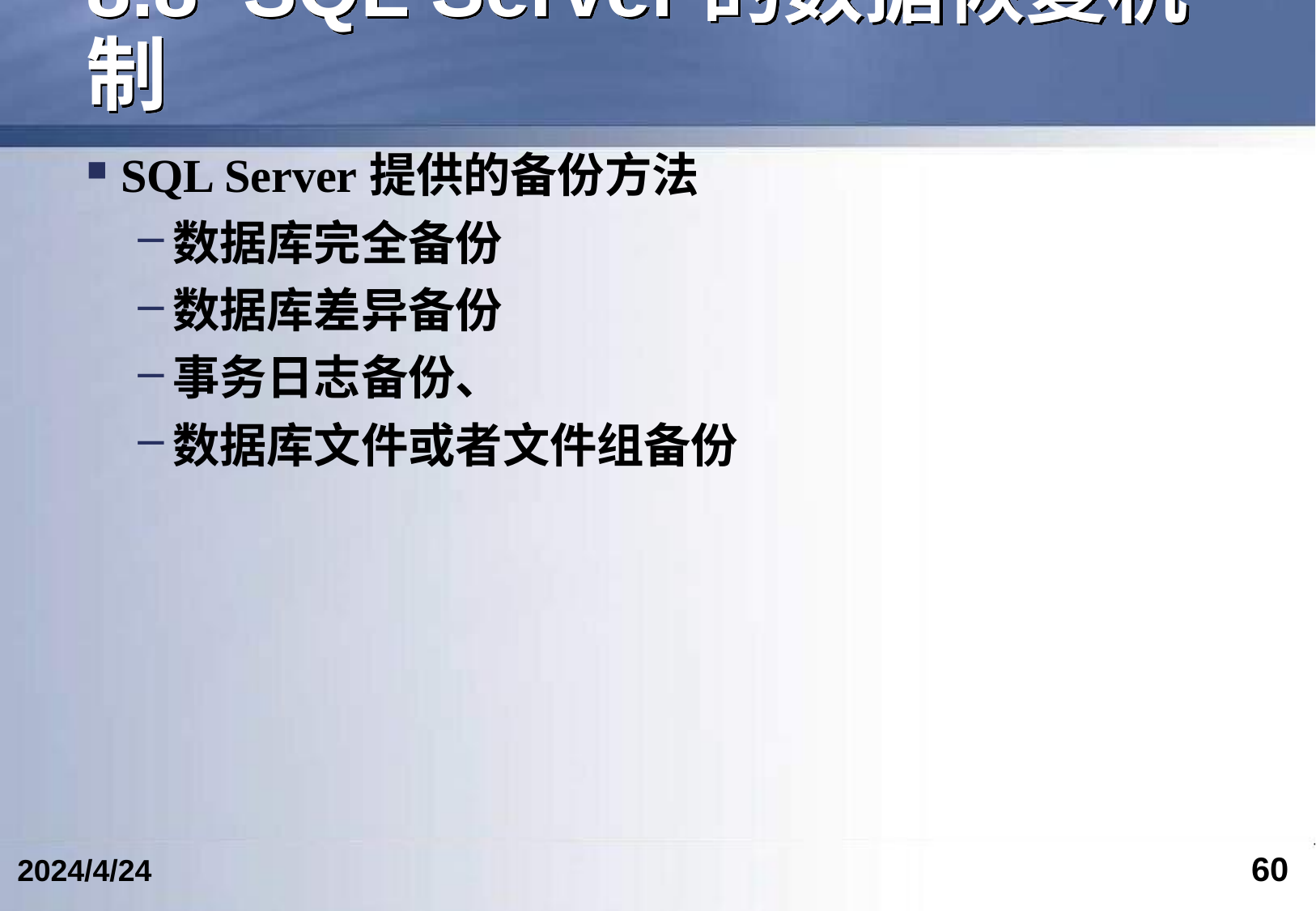

# 8.8  SQL Server的数据恢复机制
SQL Server提供的备份方法
数据库完全备份
数据库差异备份
事务日志备份、
数据库文件或者文件组备份
60
2024/4/24